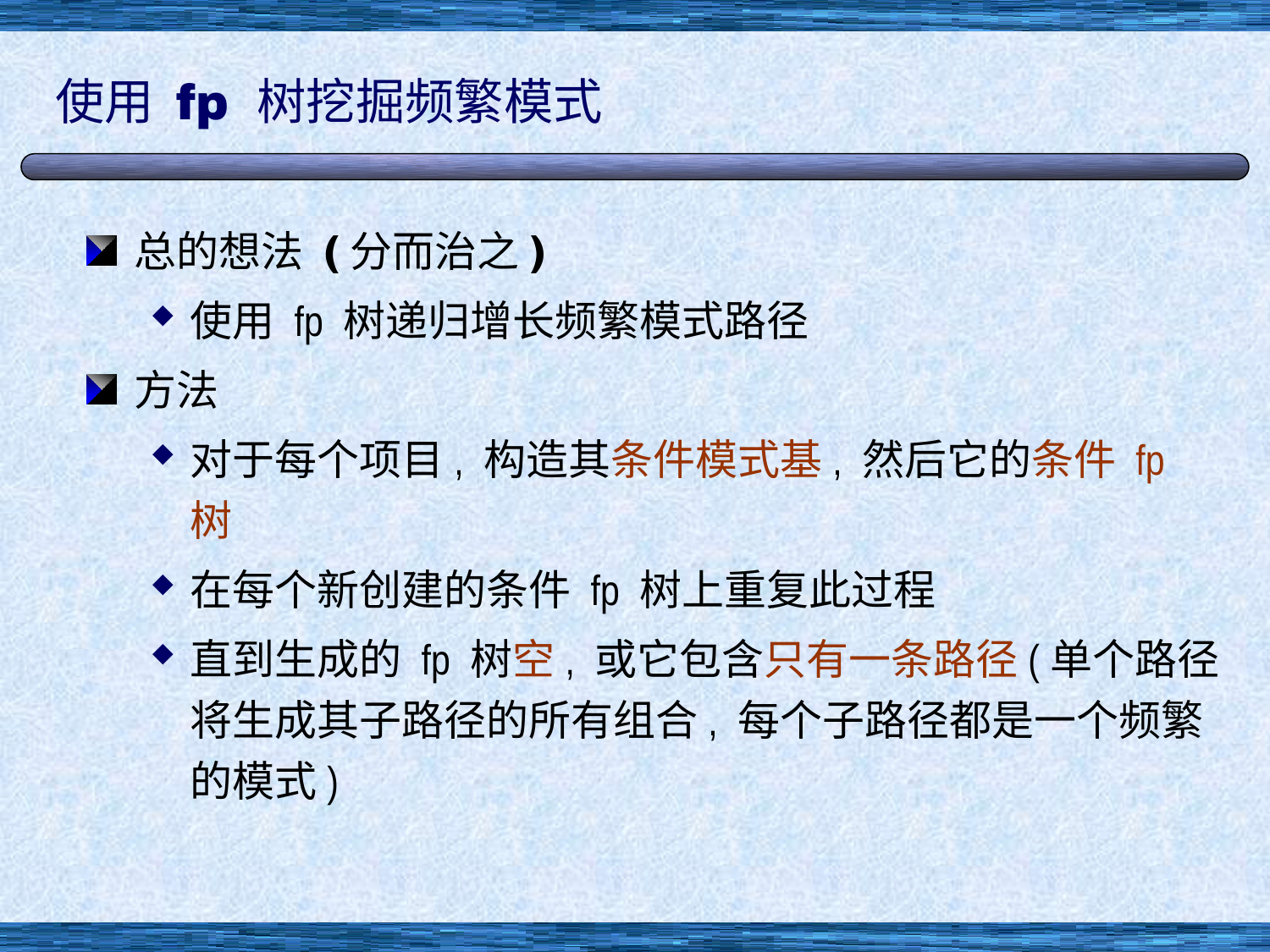

# 使用 fp 树挖掘频繁模式
总的想法 (分而治之)
使用 fp 树递归增长频繁模式路径
方法
对于每个项目, 构造其条件模式基, 然后它的条件 fp 树
在每个新创建的条件 fp 树上重复此过程
直到生成的 fp 树空, 或它包含只有一条路径(单个路径将生成其子路径的所有组合, 每个子路径都是一个频繁的模式)